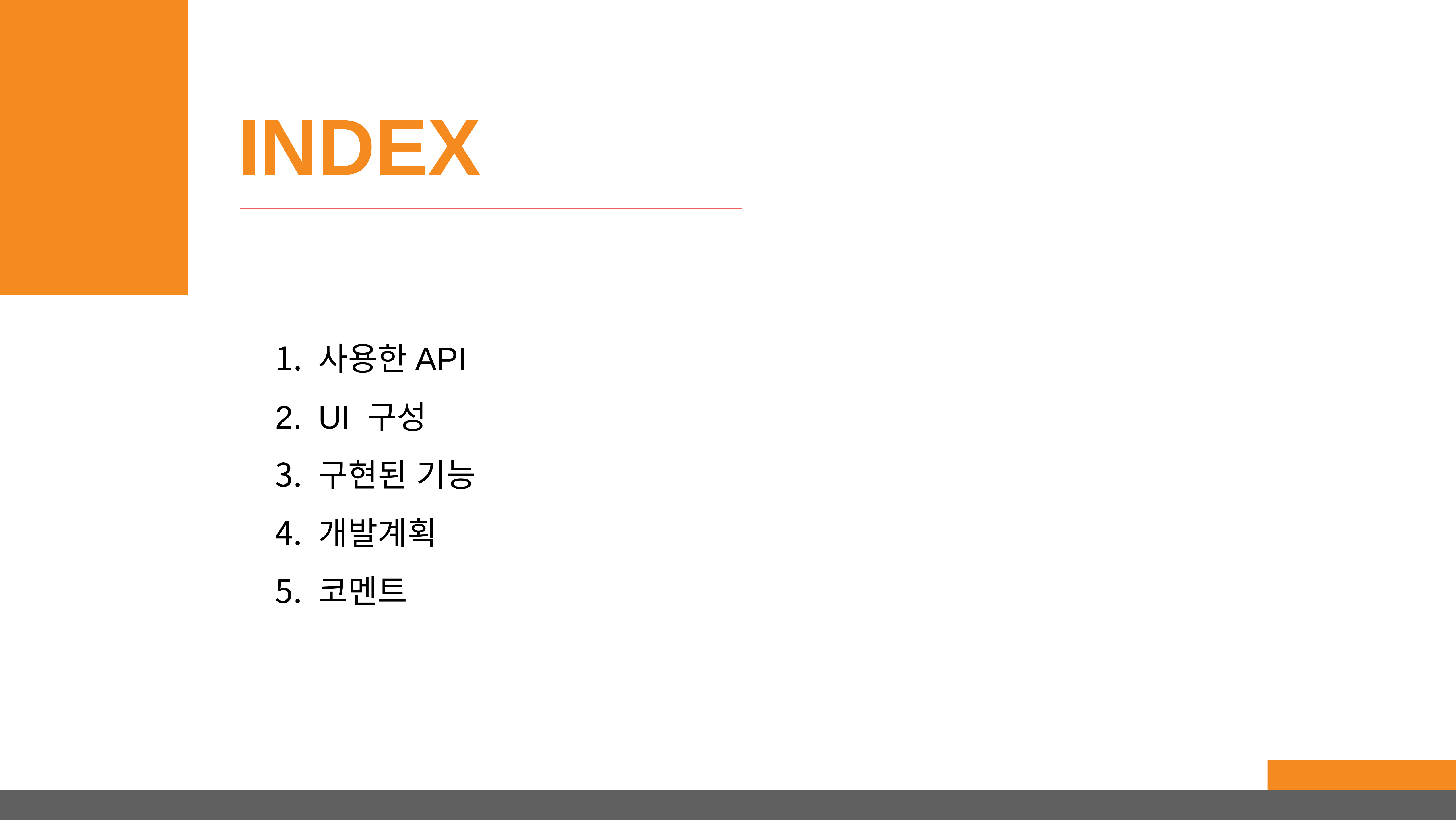

INDEX

사용한API
UI 구성
구현된 기능
개발계획
코멘트